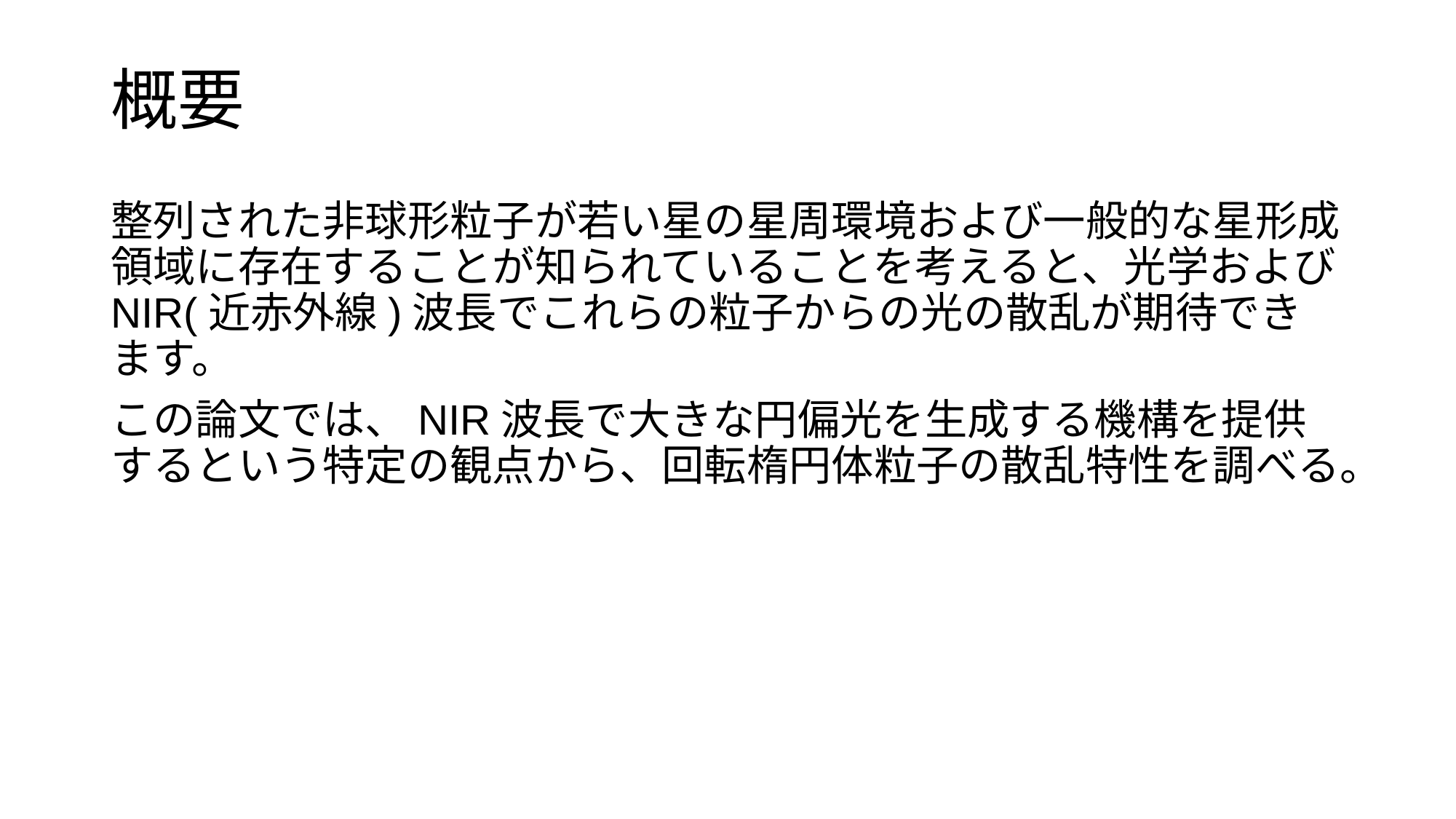

# 概要
整列された非球形粒子が若い星の星周環境および一般的な星形成領域に存在することが知られていることを考えると、光学およびNIR(近赤外線)波長でこれらの粒子からの光の散乱が期待できます。
この論文では、NIR波長で大きな円偏光を生成する機構を提供するという特定の観点から、回転楕円体粒子の散乱特性を調べる。